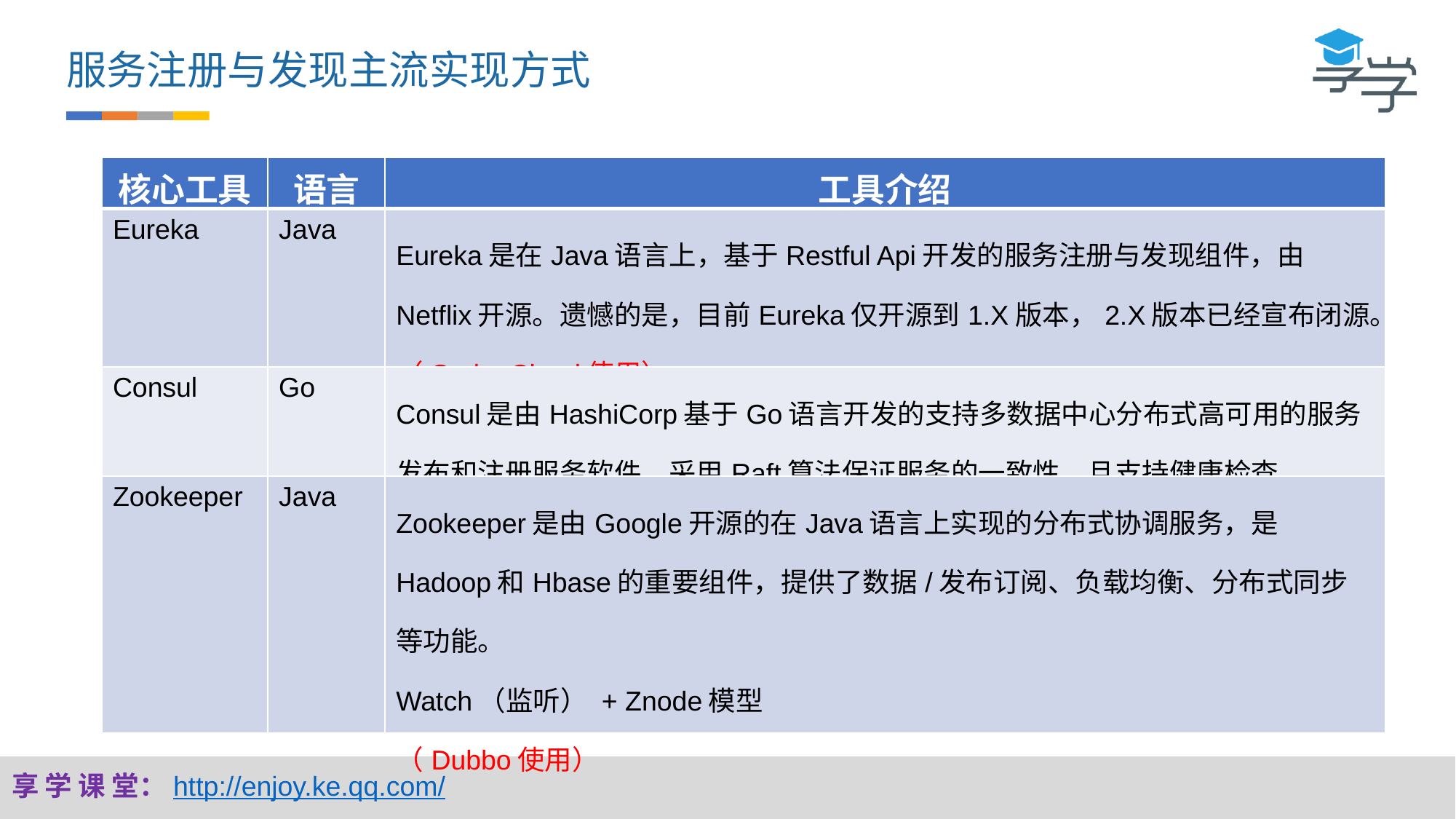

服务注册与发现主流实现方式

| 核心工具 | 语言 | 工具介绍 |
| --- | --- | --- |
| Eureka | Java | Eureka是在Java语言上，基于Restful Api开发的服务注册与发现组件，由Netflix开源。遗憾的是，目前Eureka仅开源到1.X版本，2.X版本已经宣布闭源。 （SpringCloud使用） |
| Consul | Go | Consul是由HashiCorp基于Go语言开发的支持多数据中心分布式高可用的服务发布和注册服务软件，采用Raft算法保证服务的一致性，且支持健康检查。 |
| Zookeeper | Java | Zookeeper是由Google开源的在Java语言上实现的分布式协调服务，是Hadoop和Hbase的重要组件，提供了数据/发布订阅、负载均衡、分布式同步等功能。 Watch（监听） + Znode模型 （Dubbo使用） |